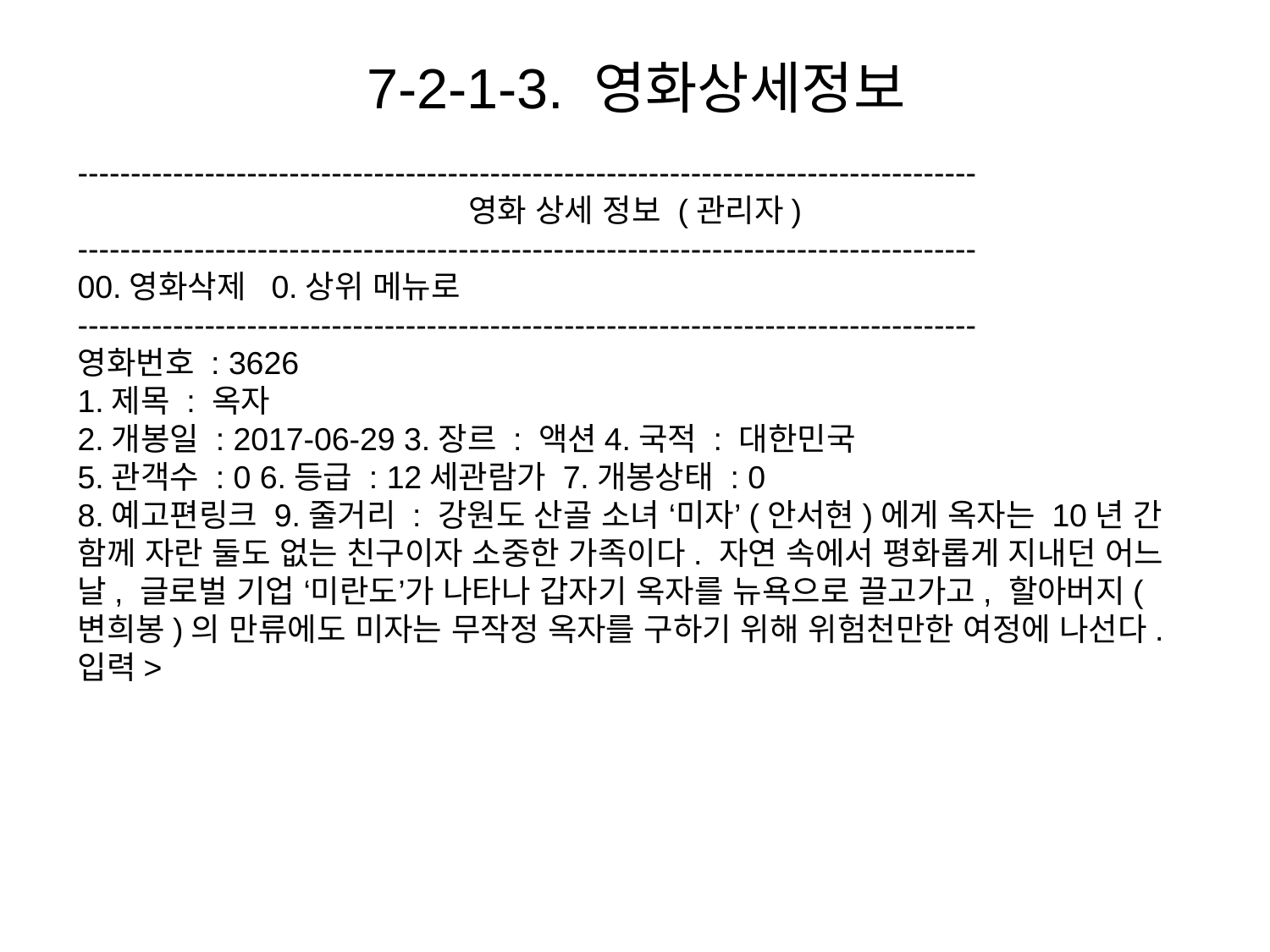

# 7-2-1-3. 영화상세정보
-------------------------------------------------------------------------------------
영화 상세 정보 (관리자)
-------------------------------------------------------------------------------------
00.영화삭제  0.상위 메뉴로
-------------------------------------------------------------------------------------
영화번호 : 3626
1.제목 : 옥자
2.개봉일 : 2017-06-29 3.장르 : 액션4.국적 : 대한민국
5.관객수 : 0 6.등급 : 12세관람가 7.개봉상태 : 0
8.예고편링크 9.줄거리 : 강원도 산골 소녀 ‘미자’(안서현)에게 옥자는 10년 간 함께 자란 둘도 없는 친구이자 소중한 가족이다. 자연 속에서 평화롭게 지내던 어느 날, 글로벌 기업 ‘미란도’가 나타나 갑자기 옥자를 뉴욕으로 끌고가고, 할아버지(변희봉)의 만류에도 미자는 무작정 옥자를 구하기 위해 위험천만한 여정에 나선다.
입력>